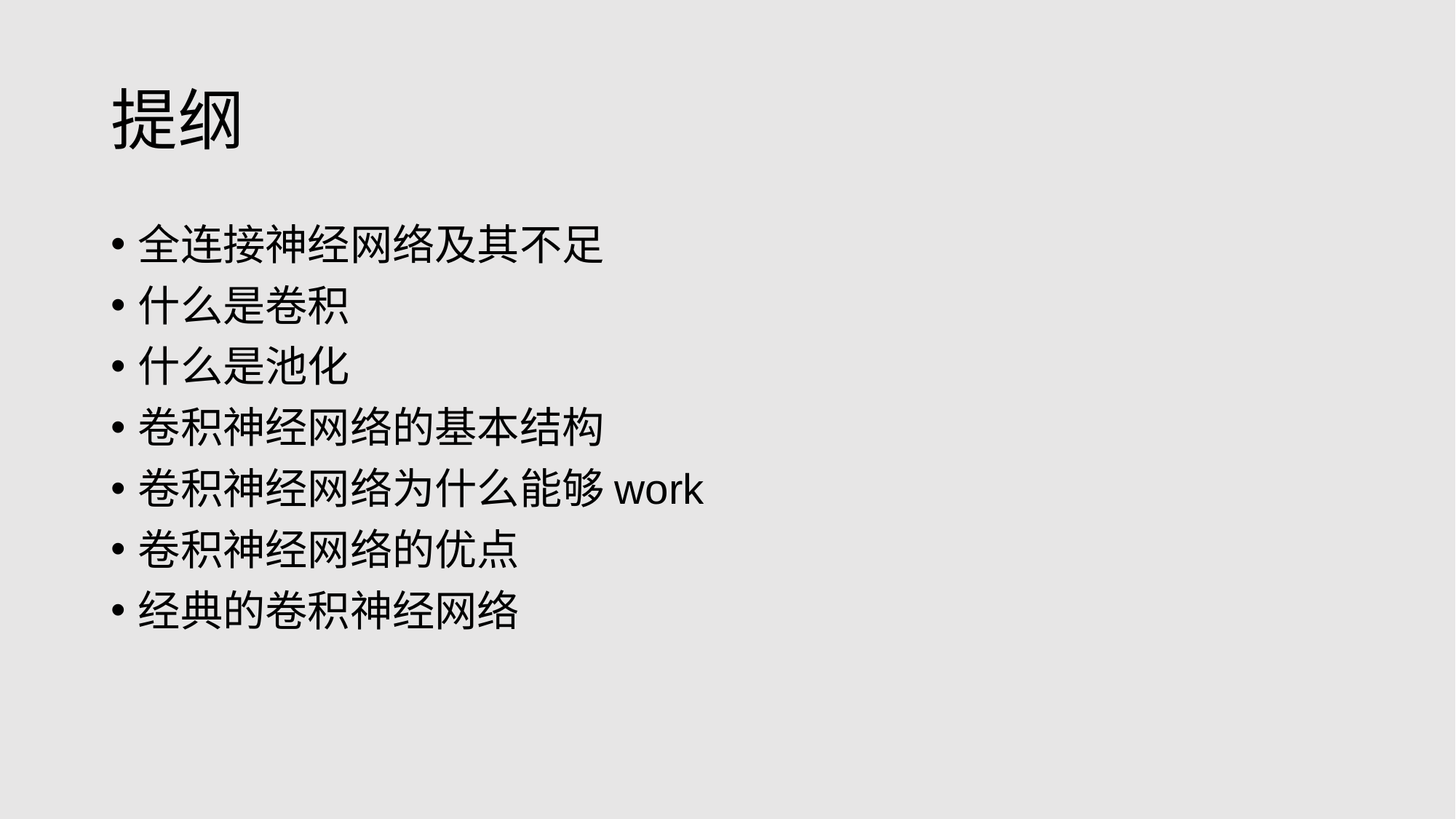

# 提纲
全连接神经网络及其不足
什么是卷积
什么是池化
卷积神经网络的基本结构
卷积神经网络为什么能够work
卷积神经网络的优点
经典的卷积神经网络